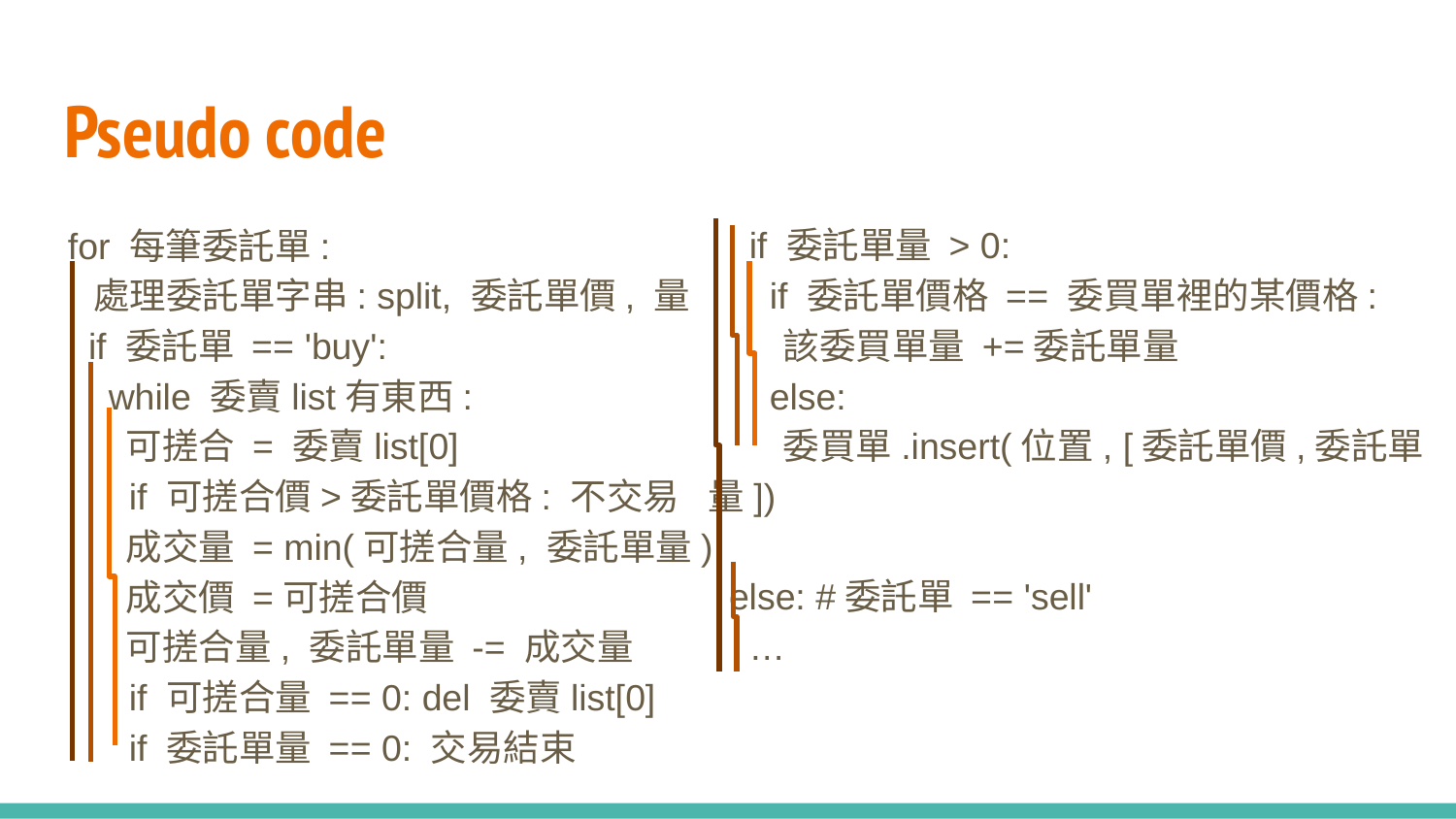

# Pseudo code
for 每筆委託單:
  處理委託單字串: split, 委託單價, 量
  if 委託單 == 'buy':
    while 委賣list有東西:
      可搓合 = 委賣list[0]
      if 可搓合價>委託單價格: 不交易
      成交量 = min(可搓合量, 委託單量)
      成交價 =可搓合價
      可搓合量, 委託單量 -= 成交量
      if 可搓合量 == 0: del 委賣list[0]
      if 委託單量 == 0: 交易結束

    if 委託單量 > 0:
      if 委託單價格 == 委買單裡的某價格:
        該委買單量 +=委託單量
      else:
        委買單.insert(位置, [委託單價,委託單量])

  else: #委託單 == 'sell'
    …